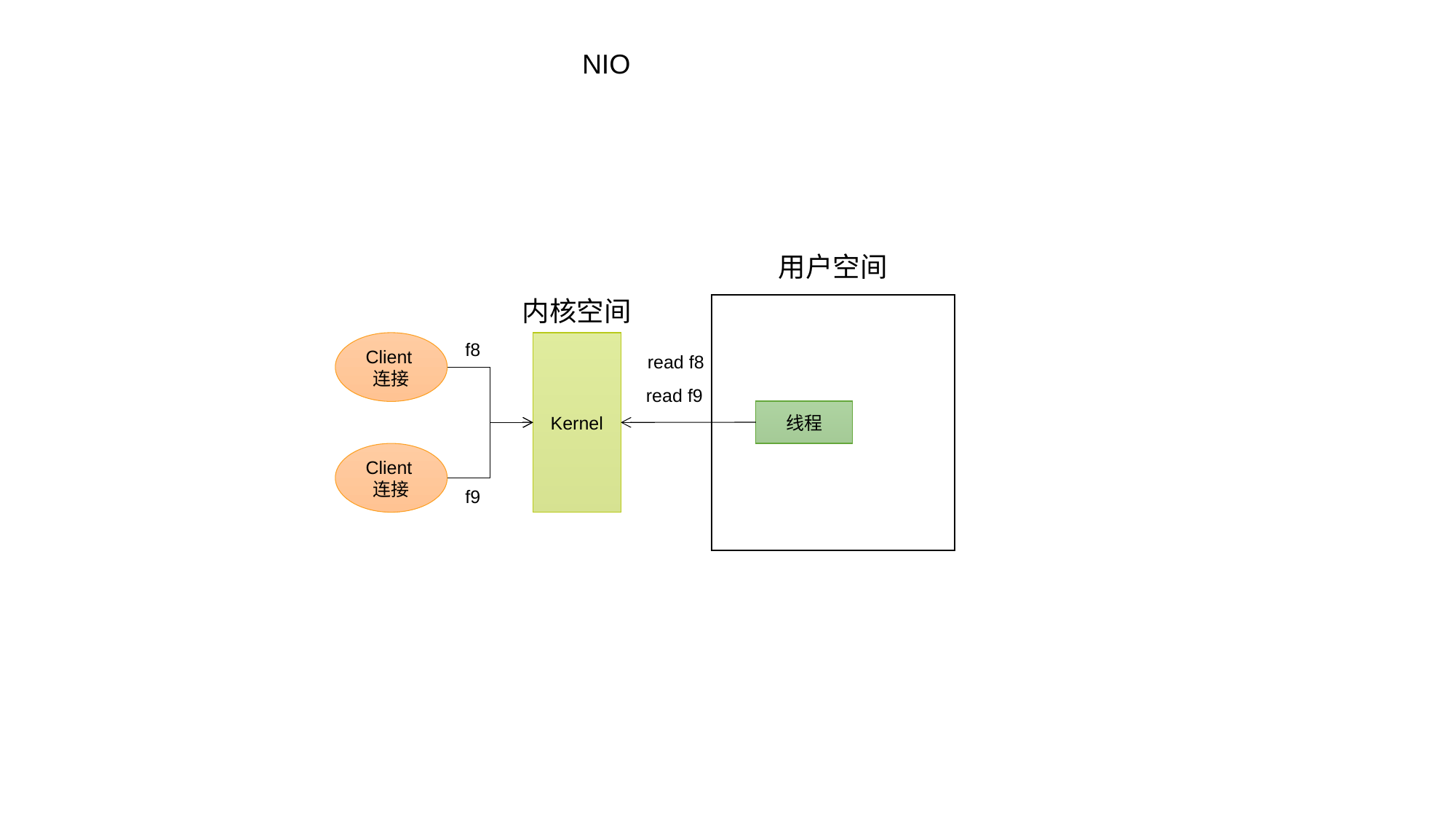

NIO
用户空间
内核空间

Client连接
f8
Kernel
read f8
read f9
线程
Client连接
f9